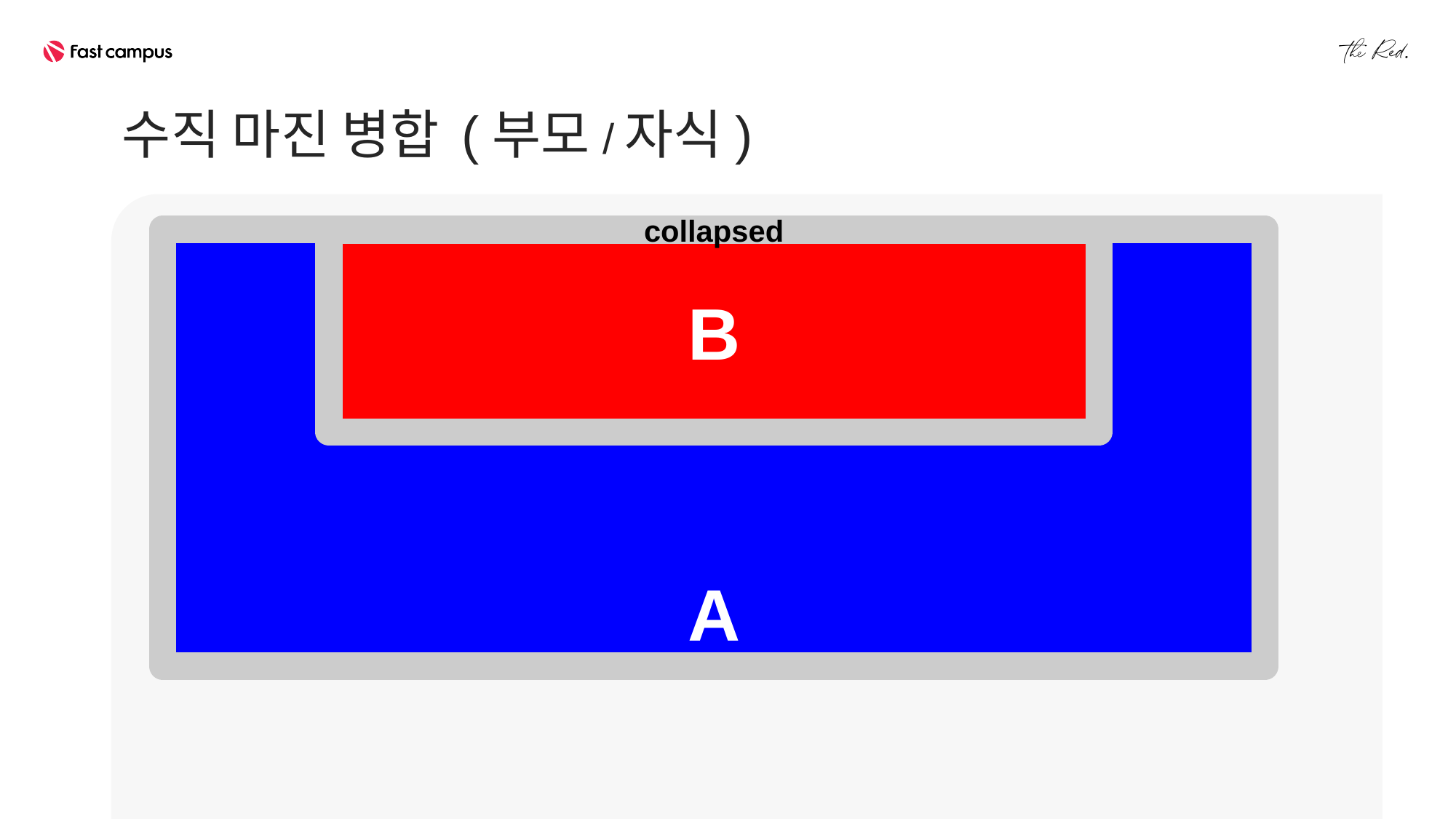

수직 마진 병합 (부모/자식)
collapsed
A
B